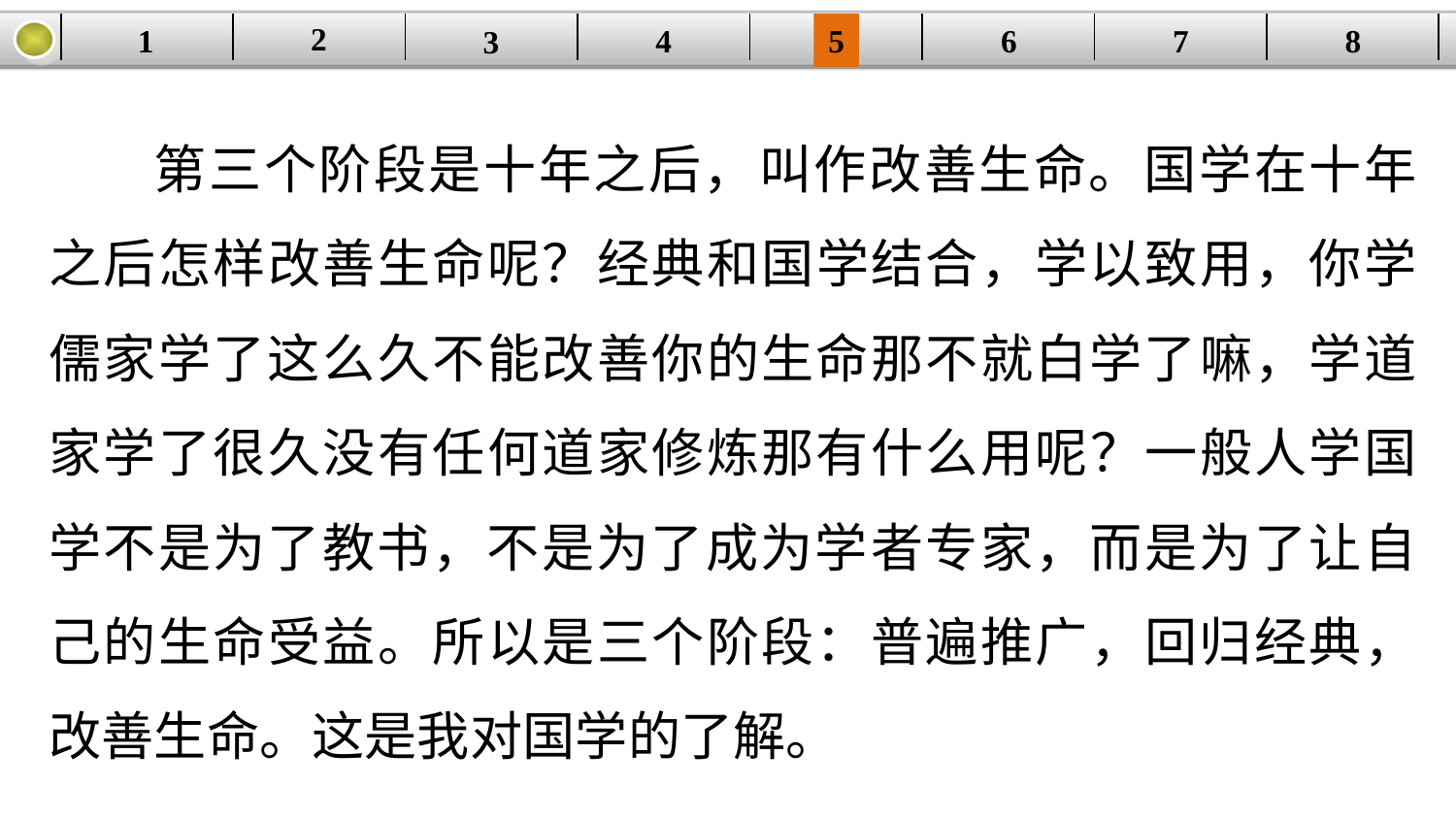

2
1
8
7
6
|  |  |  |  |  |  |  |  |
| --- | --- | --- | --- | --- | --- | --- | --- |
5
4
3

第三个阶段是十年之后，叫作改善生命。国学在十年之后怎样改善生命呢？经典和国学结合，学以致用，你学儒家学了这么久不能改善你的生命那不就白学了嘛，学道家学了很久没有任何道家修炼那有什么用呢？一般人学国学不是为了教书，不是为了成为学者专家，而是为了让自己的生命受益。所以是三个阶段：普遍推广，回归经典，改善生命。这是我对国学的了解。